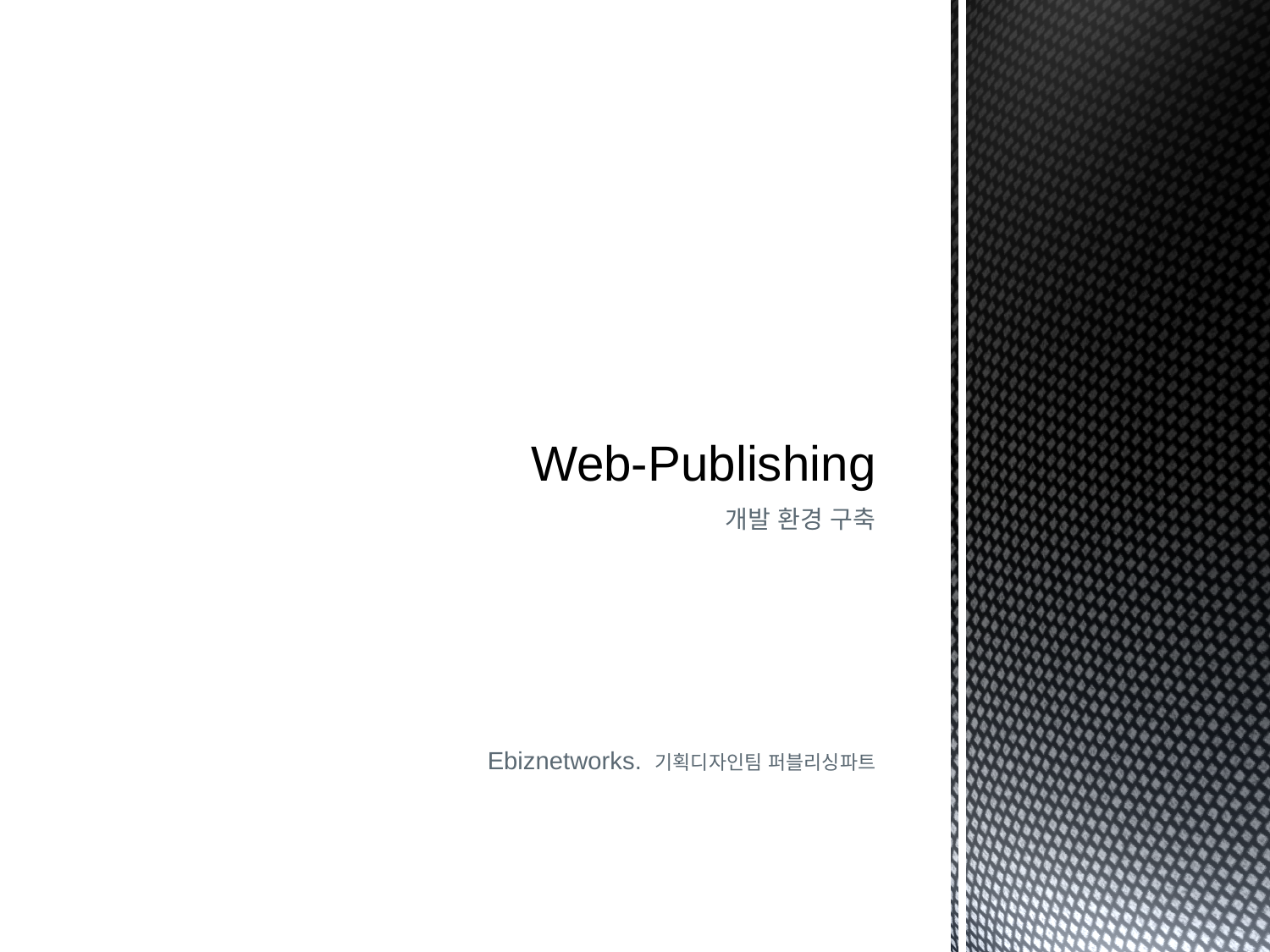

# Web-Publishing
개발 환경 구축

Ebiznetworks. 기획디자인팀 퍼블리싱파트